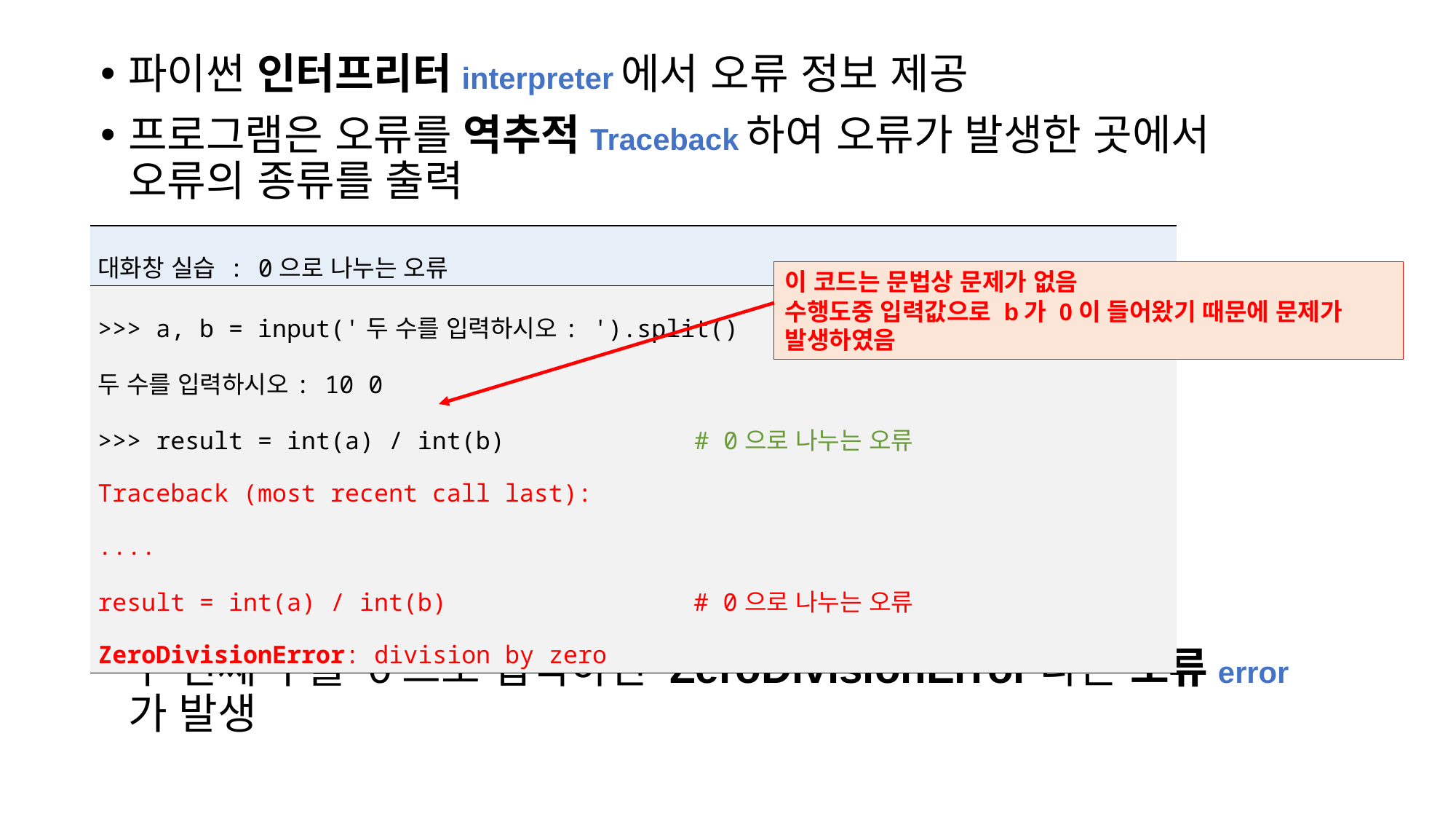

파이썬 인터프리터interpreter에서 오류 정보 제공
프로그램은 오류를 역추적Traceback하여 오류가 발생한 곳에서 오류의 종류를 출력

두 번째 수를 0으로 입력하면 ZeroDivisionError라는 오류error가 발생

| 대화창 실습 : 0으로 나누는 오류 |
| --- |
| >>> a, b = input('두 수를 입력하시오: ').split() 두 수를 입력하시오: 10 0 >>> result = int(a) / int(b) # 0으로 나누는 오류 Traceback (most recent call last): .... result = int(a) / int(b) # 0으로 나누는 오류 ZeroDivisionError: division by zero |
이 코드는 문법상 문제가 없음
수행도중 입력값으로 b가 0이 들어왔기 때문에 문제가 발생하였음